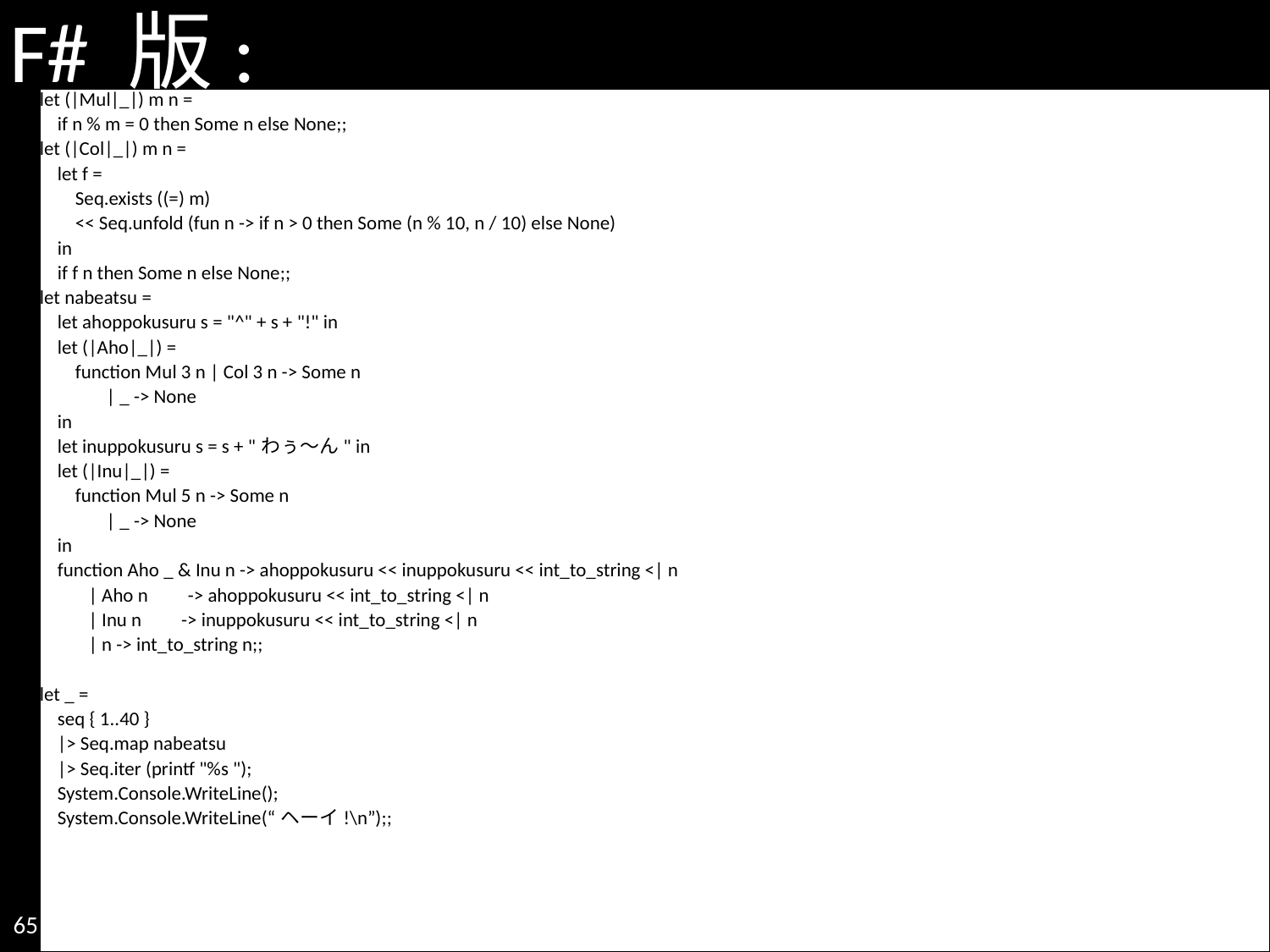

# F# 版:
let (|Mul|_|) m n =
    if n % m = 0 then Some n else None;;
let (|Col|_|) m n =
    let f =
        Seq.exists ((=) m)
        << Seq.unfold (fun n -> if n > 0 then Some (n % 10, n / 10) else None)
    in
    if f n then Some n else None;;
let nabeatsu =
    let ahoppokusuru s = "^" + s + "!" in
    let (|Aho|_|) =
        function Mul 3 n | Col 3 n -> Some n
               | _ -> None
    in
    let inuppokusuru s = s + "わぅ～ん" in
    let (|Inu|_|) =
        function Mul 5 n -> Some n
               | _ -> None
    in
    function Aho _ & Inu n -> ahoppokusuru << inuppokusuru << int_to_string <| n
           | Aho n         -> ahoppokusuru << int_to_string <| n
           | Inu n         -> inuppokusuru << int_to_string <| n
           | n -> int_to_string n;;

let _ =
    seq { 1..40 }
    |> Seq.map nabeatsu
    |> Seq.iter (printf "%s ");
    System.Console.WriteLine();
    System.Console.WriteLine(“ヘーイ!\n”);;